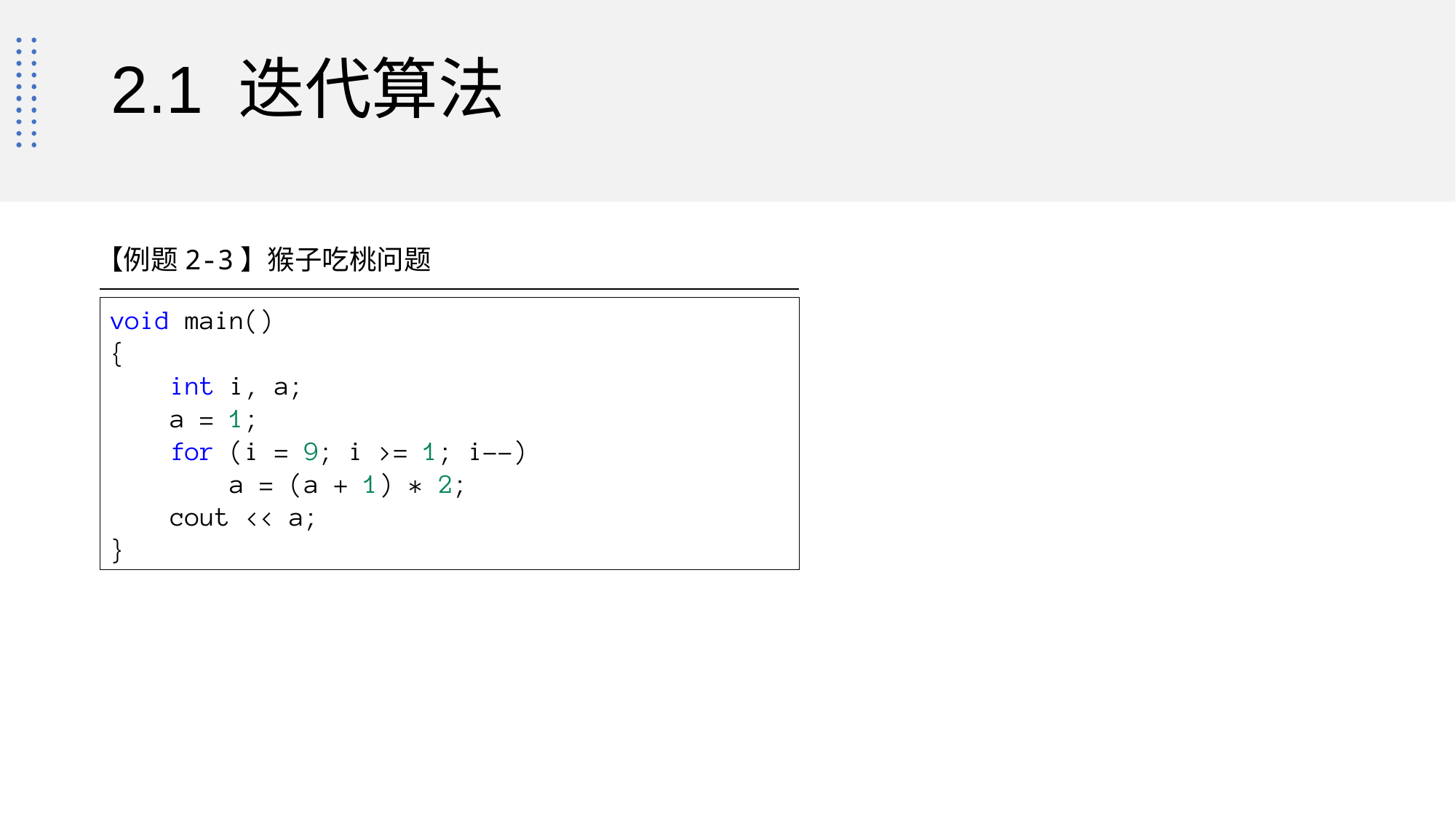

# 2.1 迭代算法
【例题2-3】猴子吃桃问题
void main()
{
    int i, a;
    a = 1;
    for (i = 9; i >= 1; i--)
        a = (a + 1) * 2;
    cout << a;
}